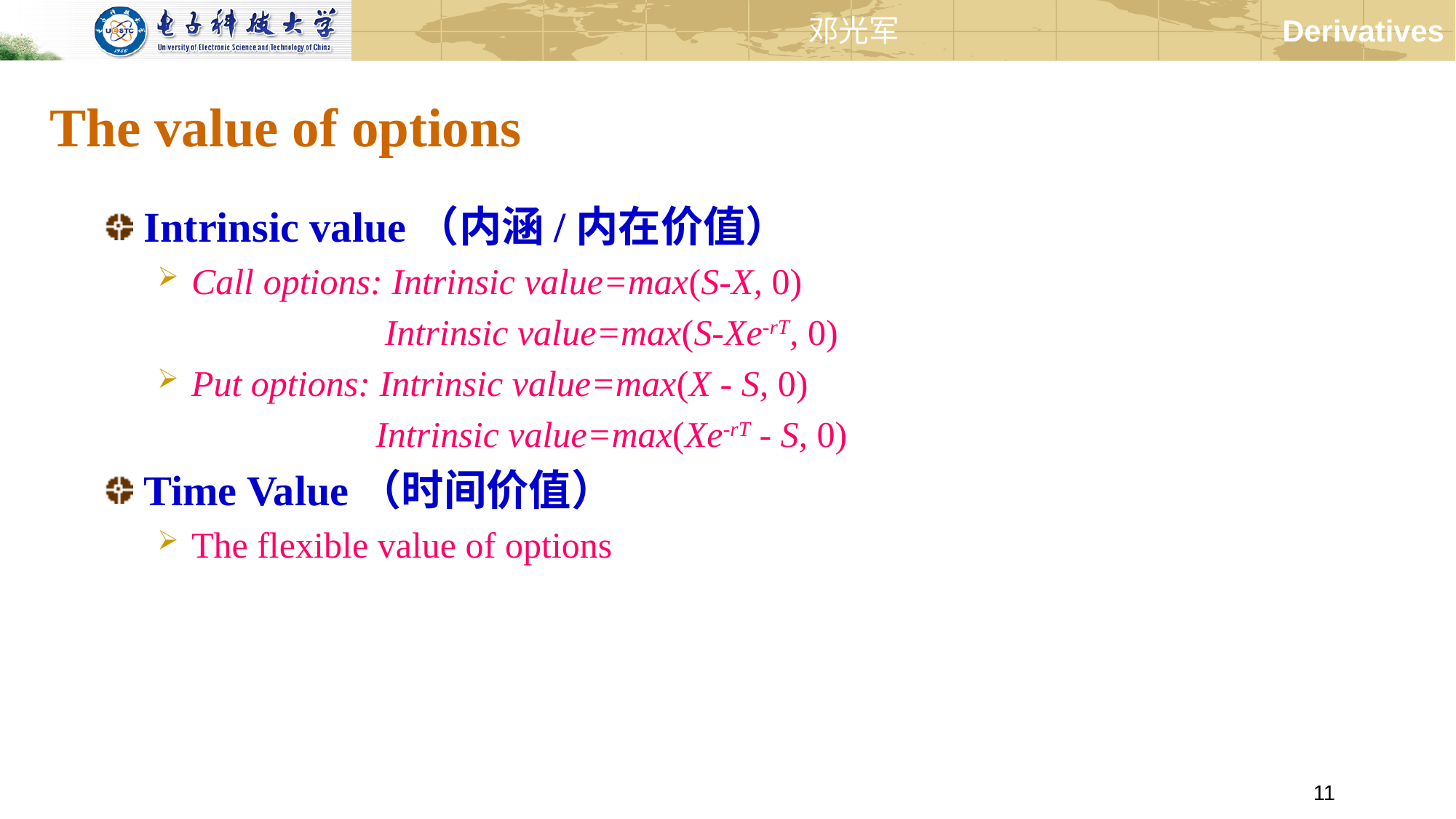

# The value of options
Intrinsic value（内涵/内在价值）
Call options: Intrinsic value=max(S-X, 0)
                         Intrinsic value=max(S-Xe-rT, 0)
Put options: Intrinsic value=max(X - S, 0)
                        Intrinsic value=max(Xe-rT - S, 0)
Time Value（时间价值）
The flexible value of options